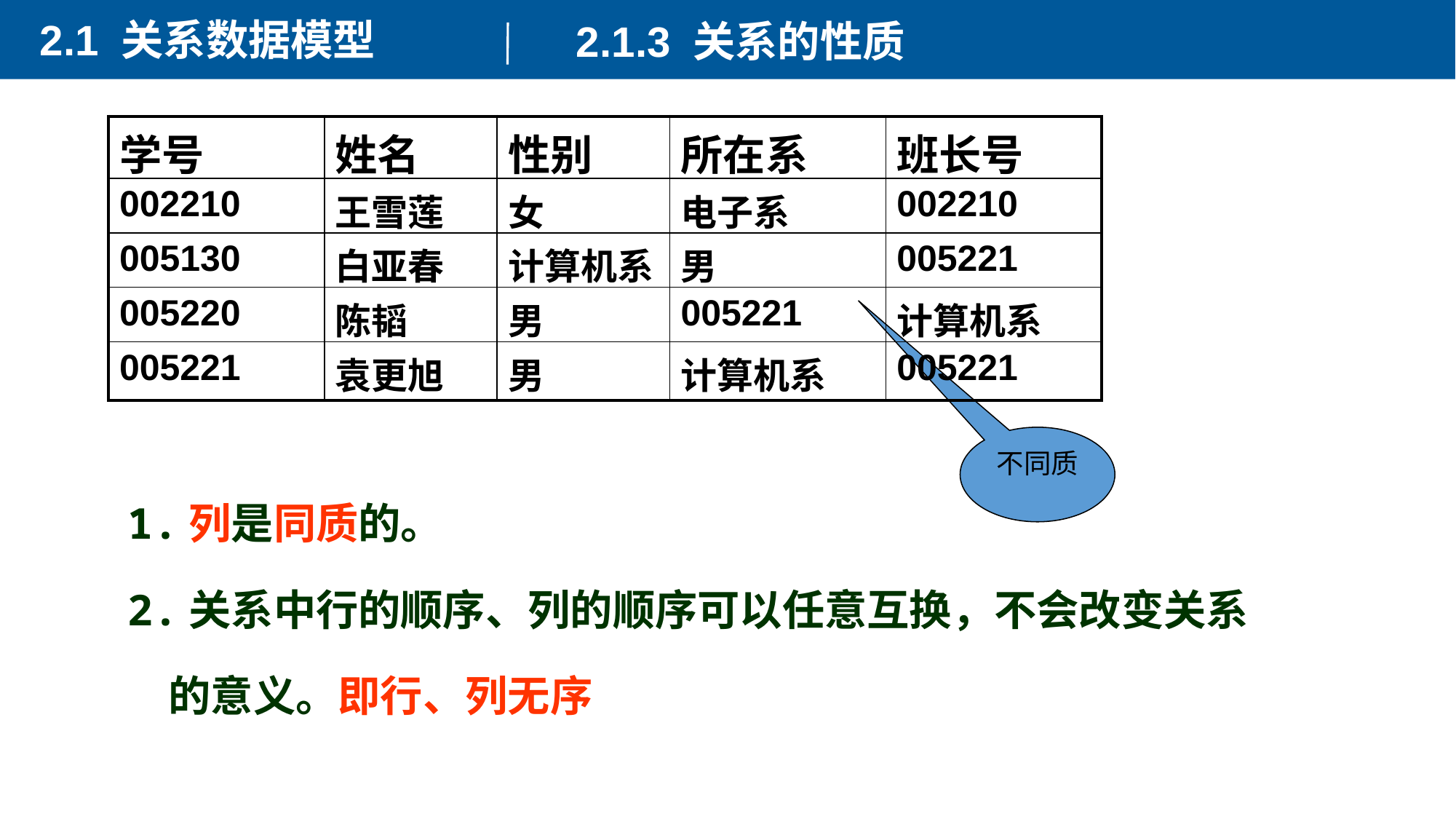

2.1 关系数据模型
2.1.3 关系的性质
| 学号 | 姓名 | 性别 | 所在系 | 班长号 |
| --- | --- | --- | --- | --- |
| 002210 | 王雪莲 | 女 | 电子系 | 002210 |
| 005130 | 白亚春 | 计算机系 | 男 | 005221 |
| 005220 | 陈韬 | 男 | 005221 | 计算机系 |
| 005221 | 袁更旭 | 男 | 计算机系 | 005221 |
不同质
1.列是同质的。
2.关系中行的顺序、列的顺序可以任意互换，不会改变关系的意义。即行、列无序